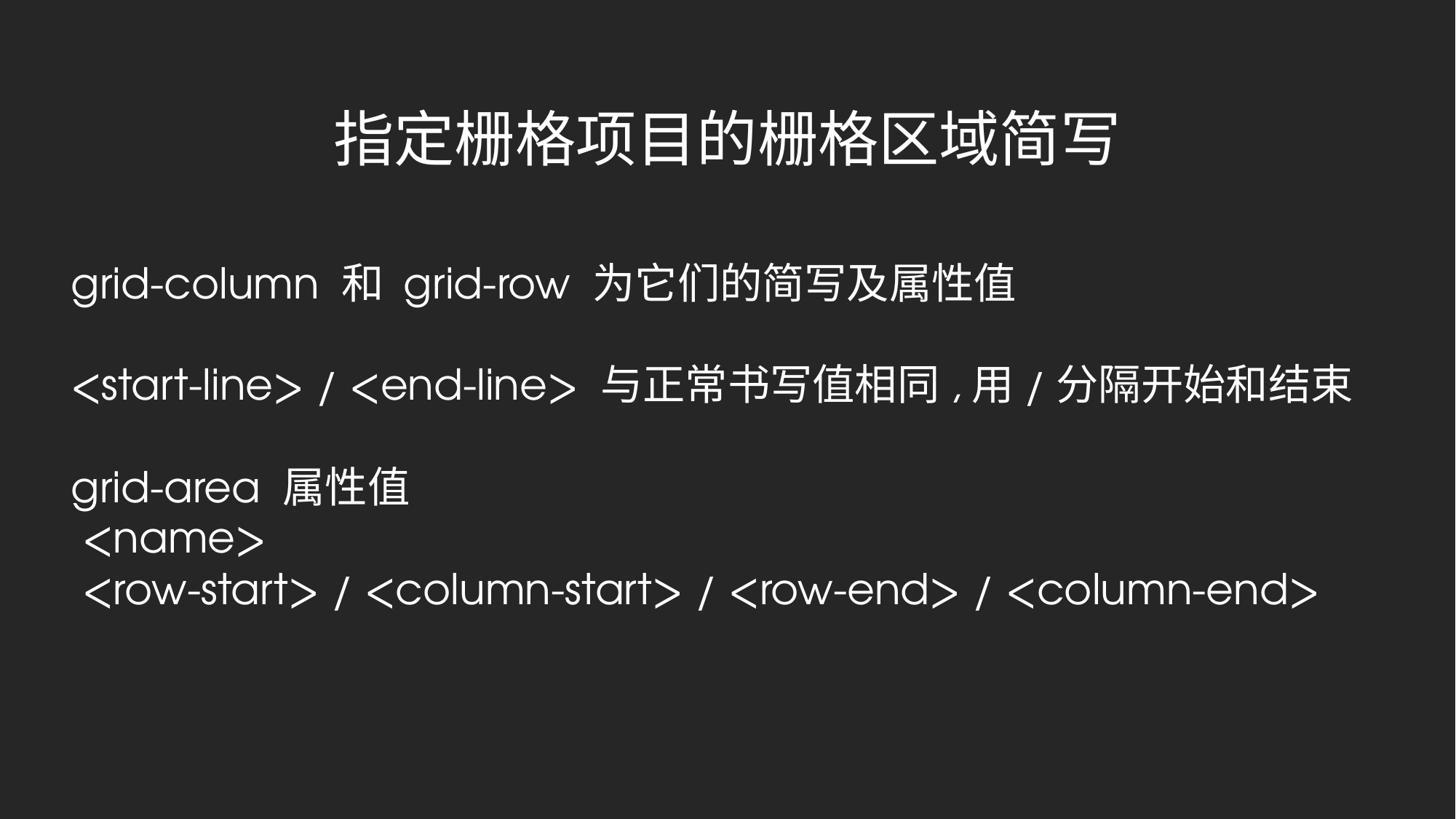

# 指定栅格项目的栅格区域简写
grid-column 和 grid-row 为它们的简写及属性值

<start-line> / <end-line> 与正常书写值相同,用/分隔开始和结束

grid-area 属性值
 <name>
 <row-start> / <column-start> / <row-end> / <column-end>